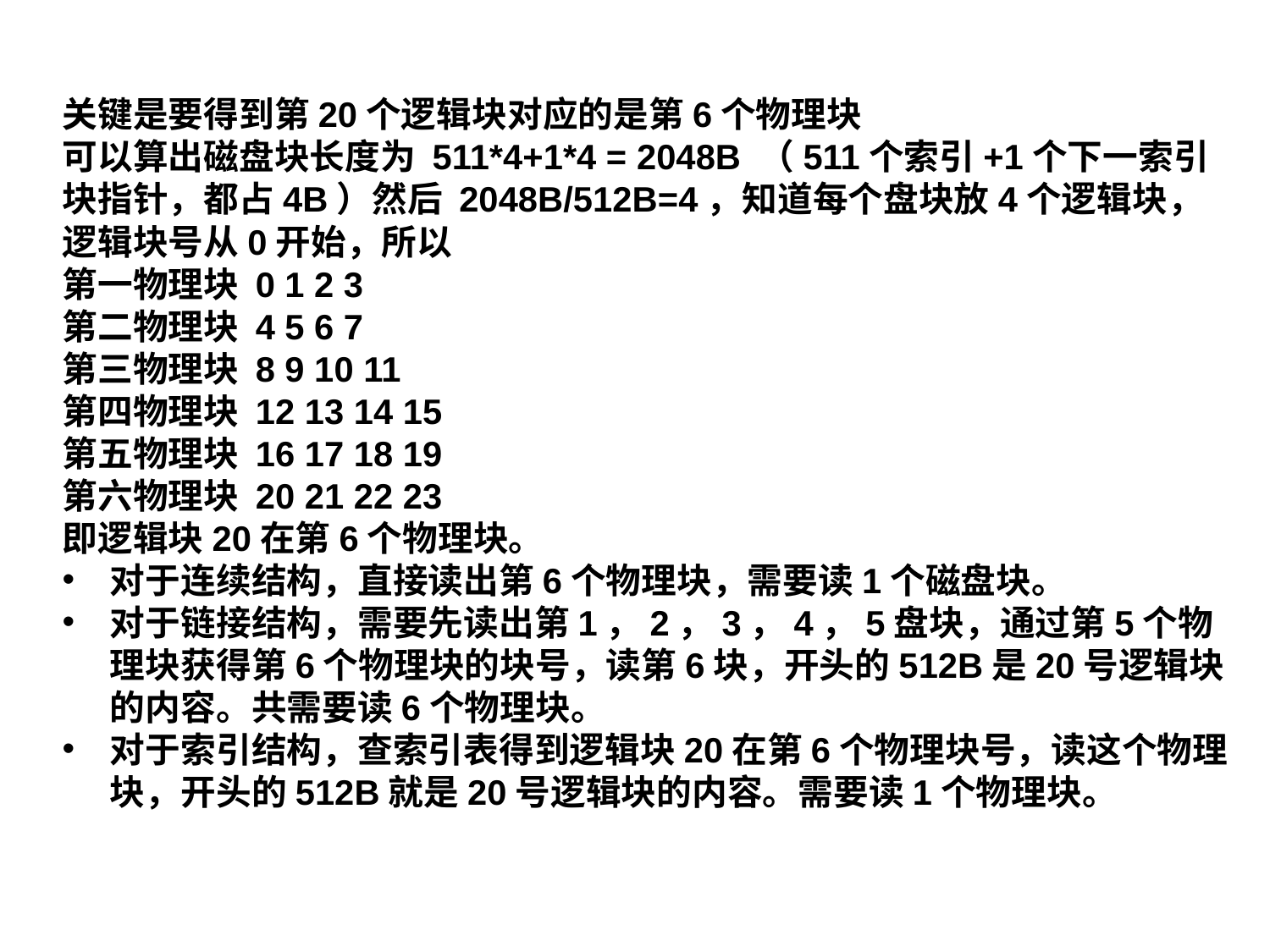

关键是要得到第20个逻辑块对应的是第6个物理块
可以算出磁盘块长度为 511*4+1*4 = 2048B （511个索引+1个下一索引块指针，都占4B）然后 2048B/512B=4，知道每个盘块放4个逻辑块，逻辑块号从0开始，所以
第一物理块 0 1 2 3
第二物理块 4 5 6 7
第三物理块 8 9 10 11
第四物理块 12 13 14 15
第五物理块 16 17 18 19
第六物理块 20 21 22 23
即逻辑块20在第6个物理块。
对于连续结构，直接读出第6个物理块，需要读1个磁盘块。
对于链接结构，需要先读出第1，2，3，4，5盘块，通过第5个物理块获得第6个物理块的块号，读第6块，开头的512B是20号逻辑块的内容。共需要读6个物理块。
对于索引结构，查索引表得到逻辑块20在第6个物理块号，读这个物理块，开头的512B就是20号逻辑块的内容。需要读1个物理块。